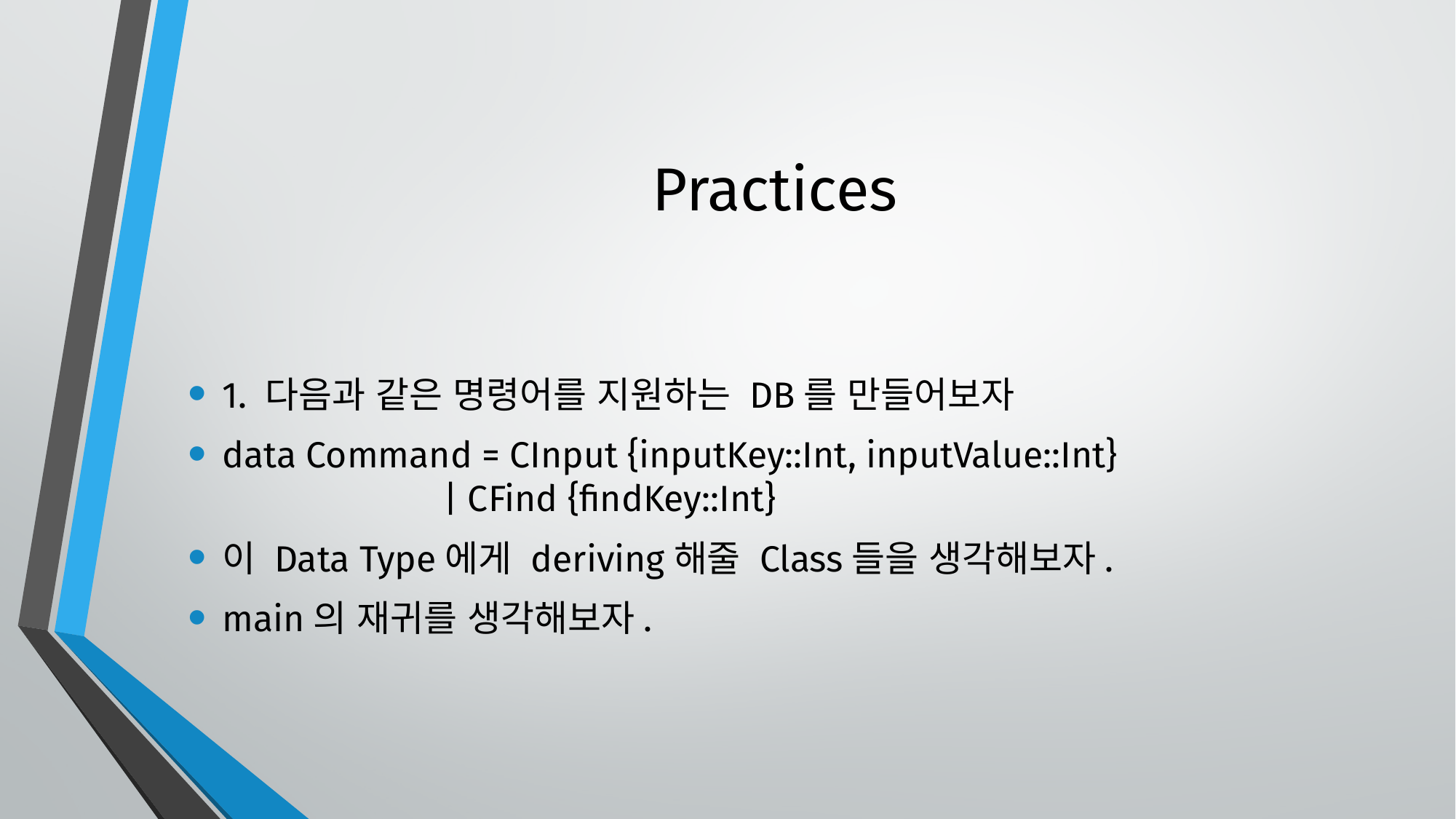

# Practices
1. 다음과 같은 명령어를 지원하는 DB를 만들어보자
data Command = CInput {inputKey::Int, inputValue::Int}
                       | CFind {findKey::Int}
이 Data Type에게 deriving해줄 Class들을 생각해보자.
main의 재귀를 생각해보자.